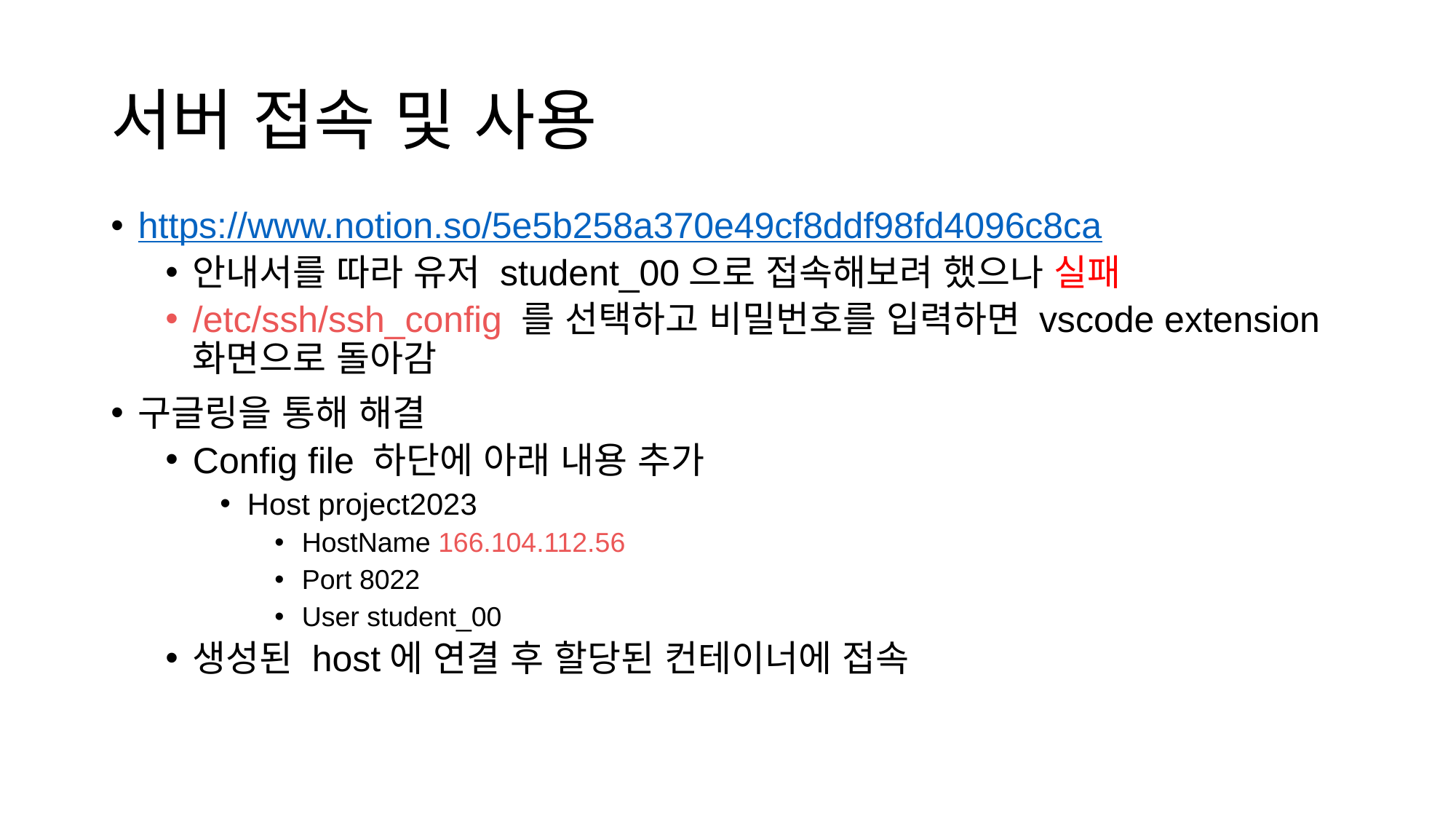

# 서버 접속 및 사용
https://www.notion.so/5e5b258a370e49cf8ddf98fd4096c8ca
안내서를 따라 유저 student_00으로 접속해보려 했으나 실패
/etc/ssh/ssh_config 를 선택하고 비밀번호를 입력하면 vscode extension화면으로 돌아감
구글링을 통해 해결
Config file 하단에 아래 내용 추가
Host project2023
HostName 166.104.112.56
Port 8022
User student_00
생성된 host에 연결 후 할당된 컨테이너에 접속